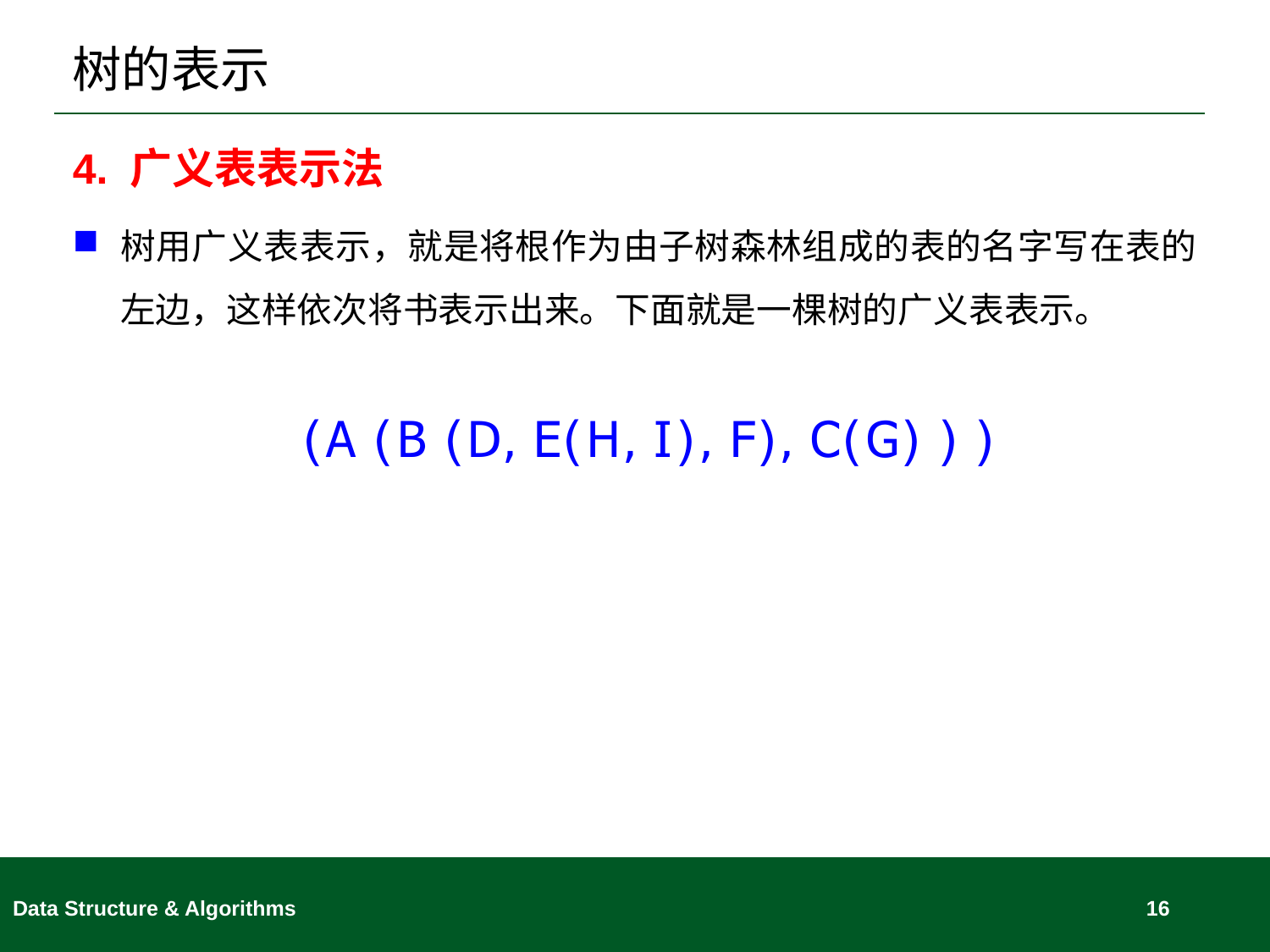

# 树的表示
4. 广义表表示法
树用广义表表示，就是将根作为由子树森林组成的表的名字写在表的左边，这样依次将书表示出来。下面就是一棵树的广义表表示。

(A (B (D, E(H, I), F), C(G) ) )
Data Structure & Algorithms
16